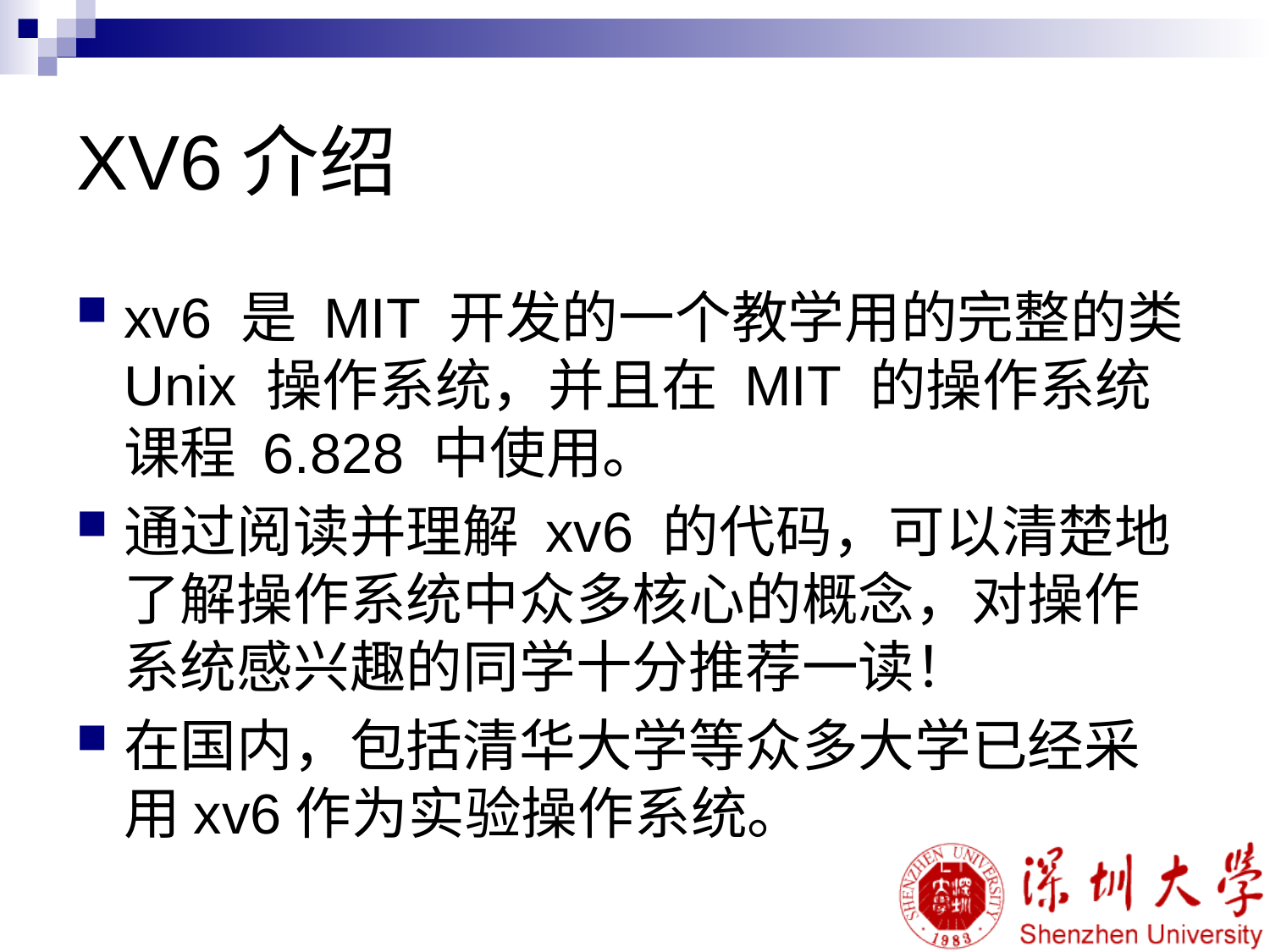

# XV6介绍
xv6 是 MIT 开发的一个教学用的完整的类 Unix 操作系统，并且在 MIT 的操作系统课程 6.828 中使用。
通过阅读并理解 xv6 的代码，可以清楚地了解操作系统中众多核心的概念，对操作系统感兴趣的同学十分推荐一读！
在国内，包括清华大学等众多大学已经采用xv6作为实验操作系统。